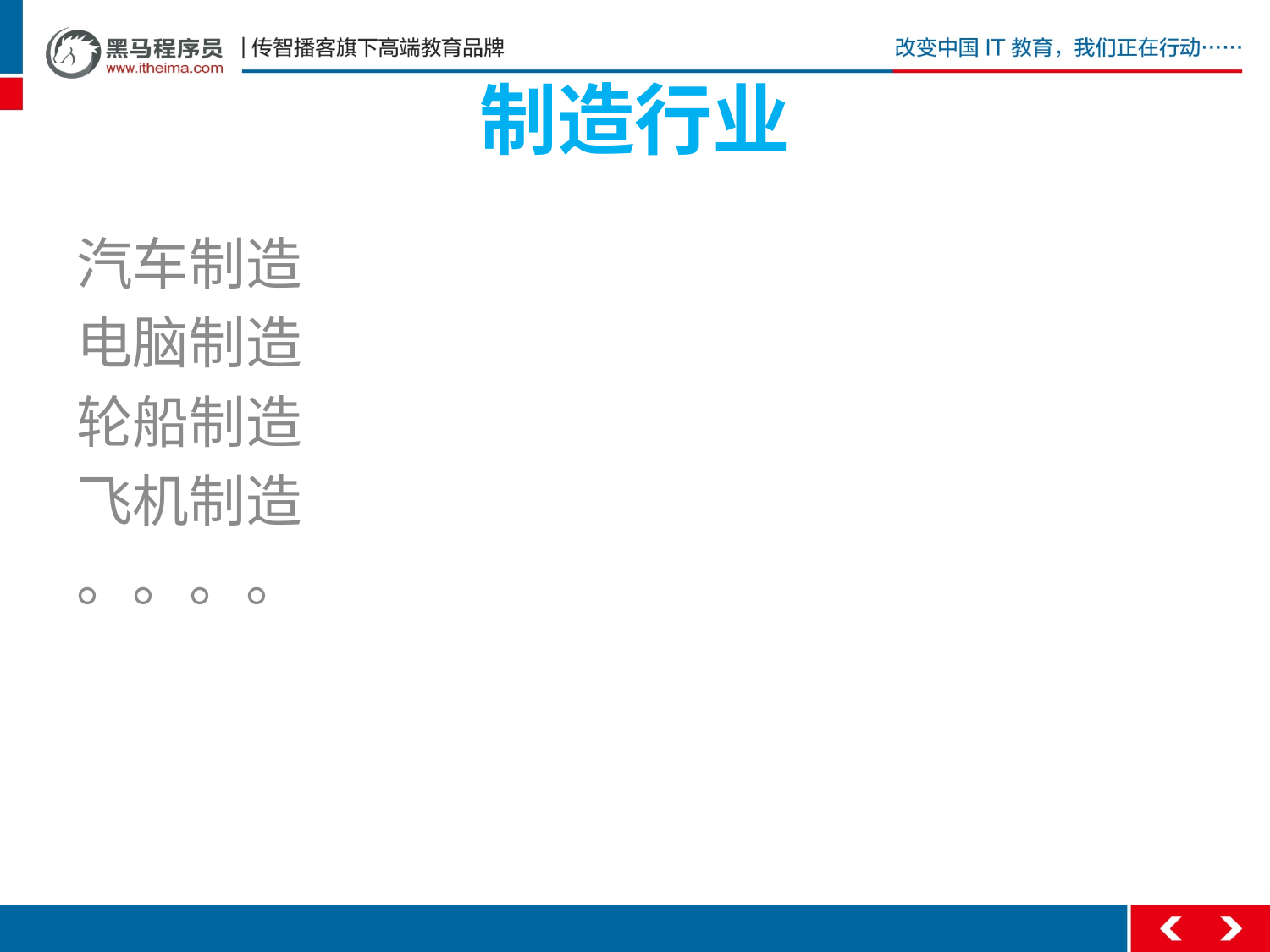

# 制造行业
汽车制造
电脑制造
轮船制造
飞机制造
。。。。